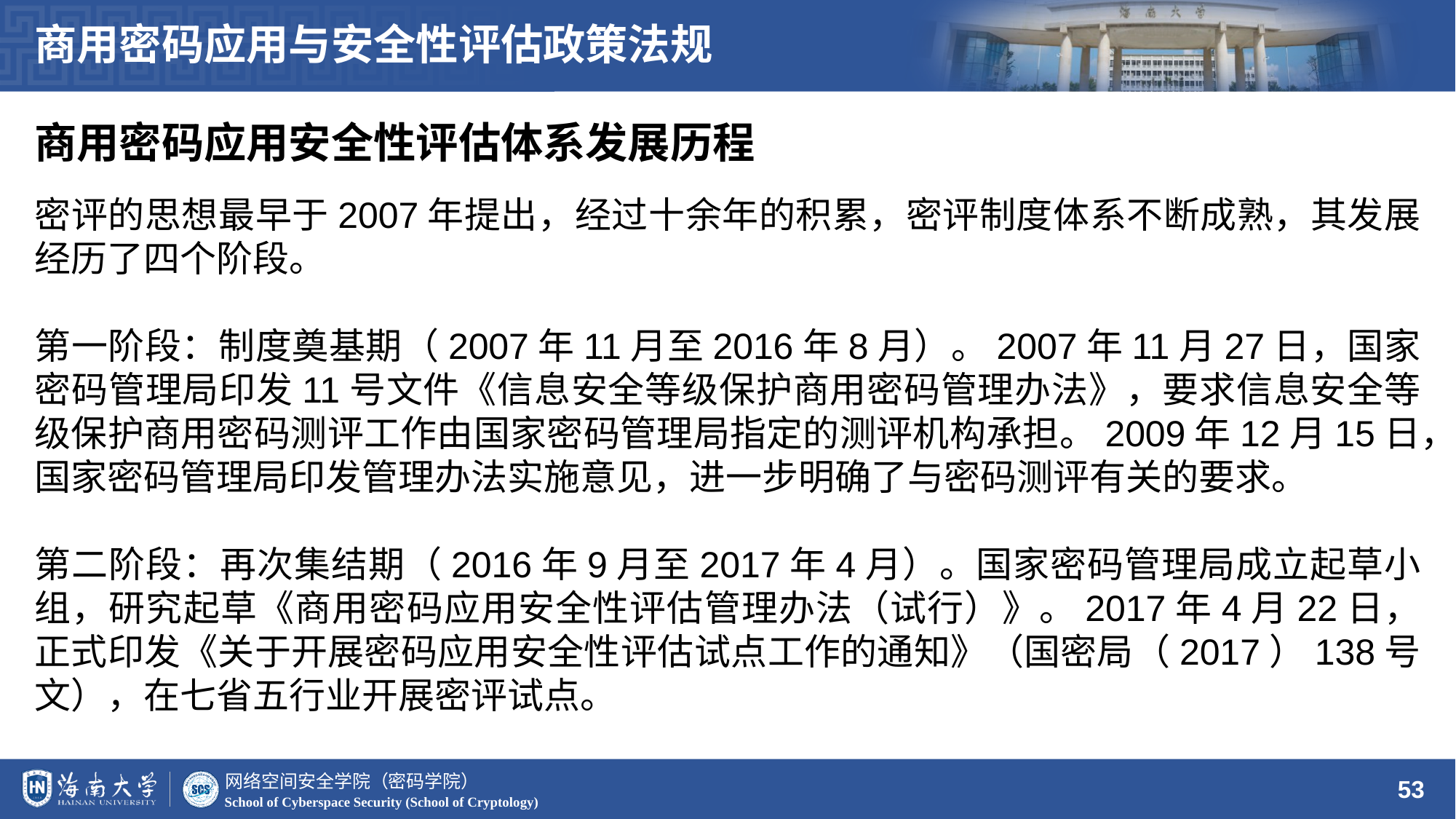

商用密码应用与安全性评估政策法规

商用密码应用安全性评估体系发展历程
密评的思想最早于2007年提出，经过十余年的积累，密评制度体系不断成熟，其发展经历了四个阶段。

第一阶段：制度奠基期（2007年11月至2016年8月）。2007年11月27日，国家密码管理局印发11号文件《信息安全等级保护商用密码管理办法》，要求信息安全等级保护商用密码测评工作由国家密码管理局指定的测评机构承担。2009年12月15日，国家密码管理局印发管理办法实施意见，进一步明确了与密码测评有关的要求。

第二阶段：再次集结期（2016年9月至2017年4月）。国家密码管理局成立起草小组，研究起草《商用密码应用安全性评估管理办法（试行）》。2017年4月22日，正式印发《关于开展密码应用安全性评估试点工作的通知》（国密局（2017）138号文），在七省五行业开展密评试点。
53